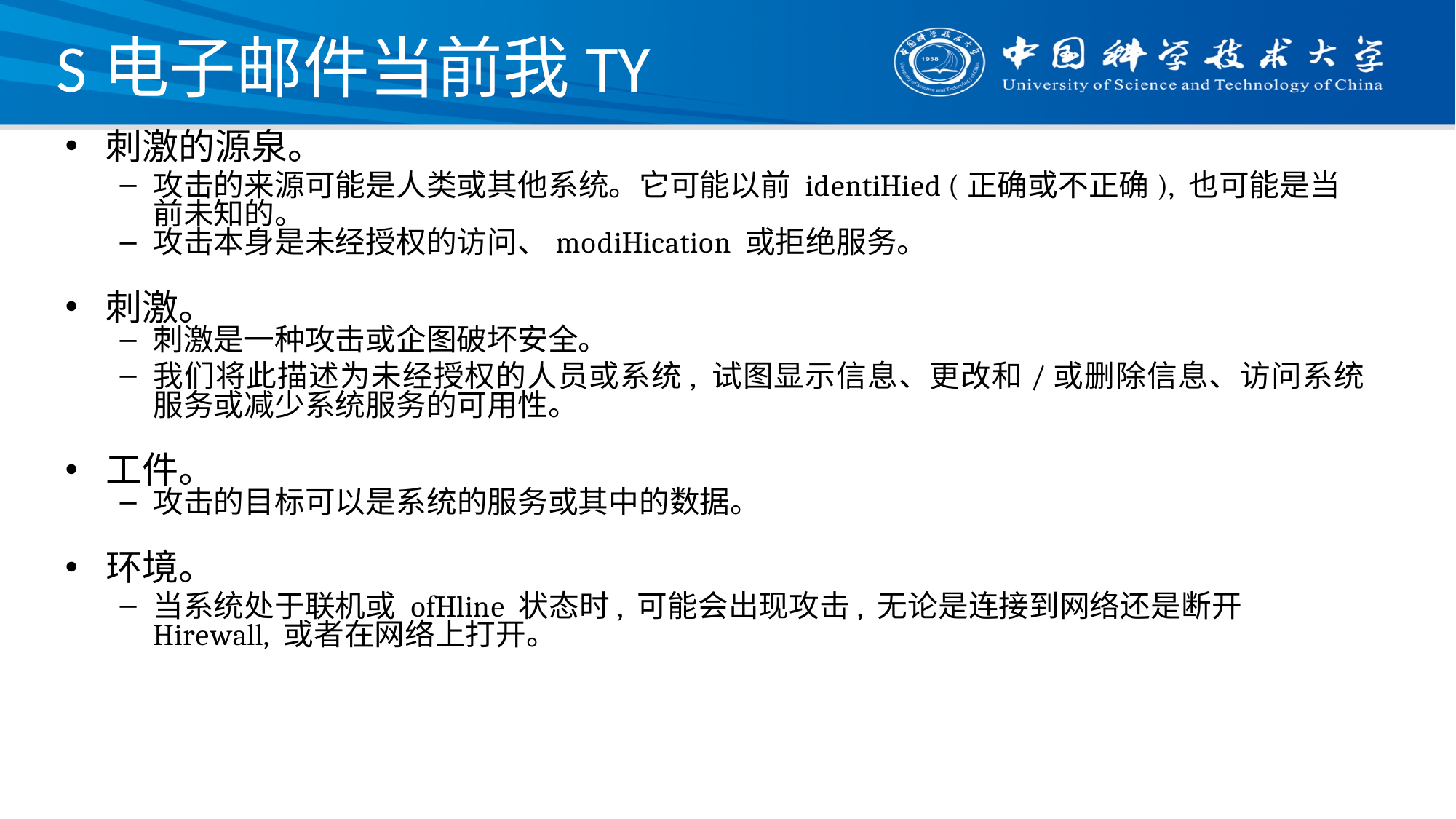

# S电子邮件当前我TY
刺激的源泉。
攻击的来源可能是人类或其他系统。它可能以前 identiHied (正确或不正确), 也可能是当前未知的。
攻击本身是未经授权的访问、modiHication 或拒绝服务。

刺激。
刺激是一种攻击或企图破坏安全。
我们将此描述为未经授权的人员或系统, 试图显示信息、更改和/或删除信息、访问系统服务或减少系统服务的可用性。

工件。
攻击的目标可以是系统的服务或其中的数据。

环境。
当系统处于联机或 ofHline 状态时, 可能会出现攻击, 无论是连接到网络还是断开 Hirewall, 或者在网络上打开。